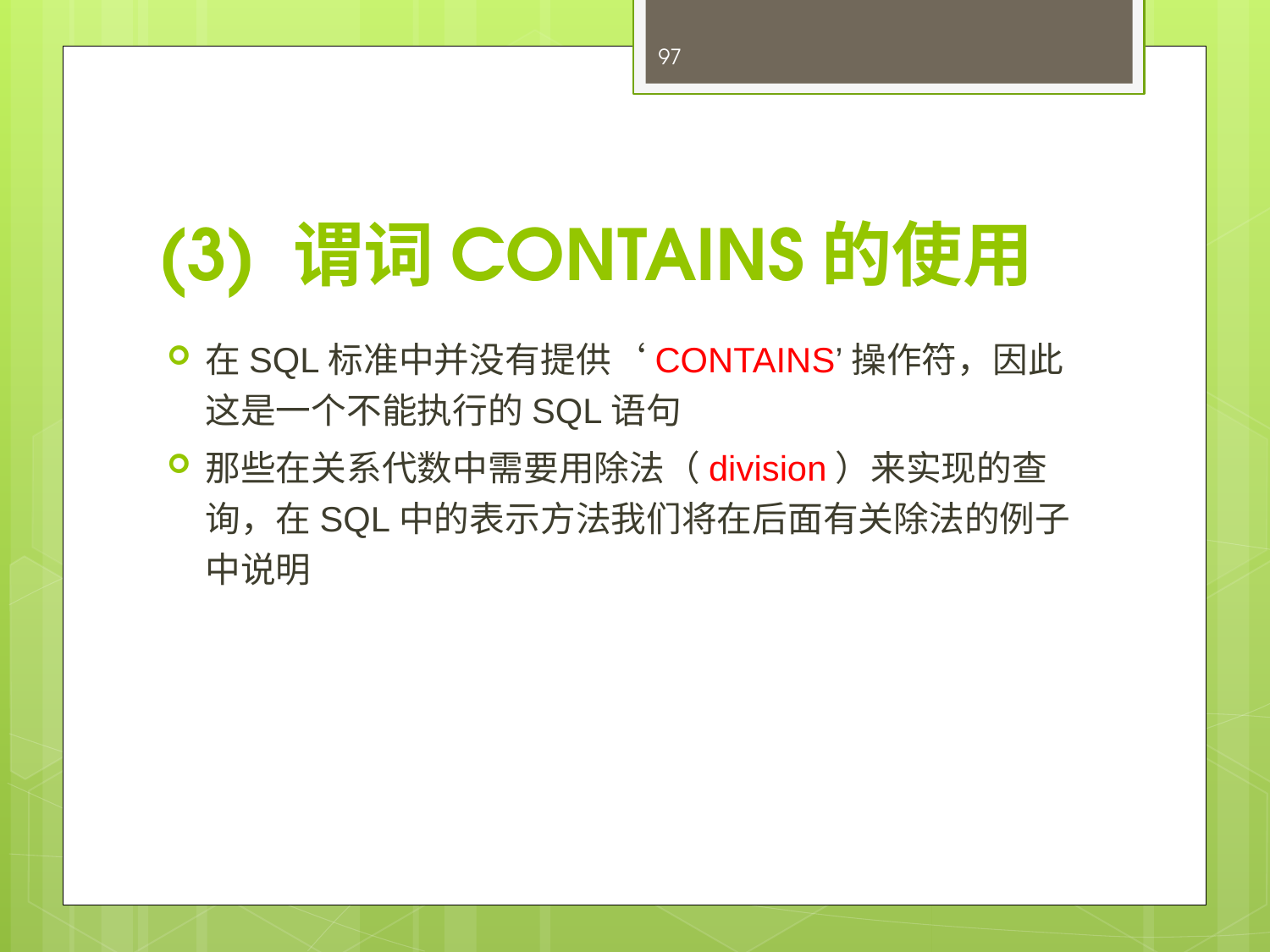

97
# (3) 谓词CONTAINS的使用
在SQL标准中并没有提供‘CONTAINS’操作符，因此这是一个不能执行的SQL语句
那些在关系代数中需要用除法（division）来实现的查询，在SQL中的表示方法我们将在后面有关除法的例子中说明